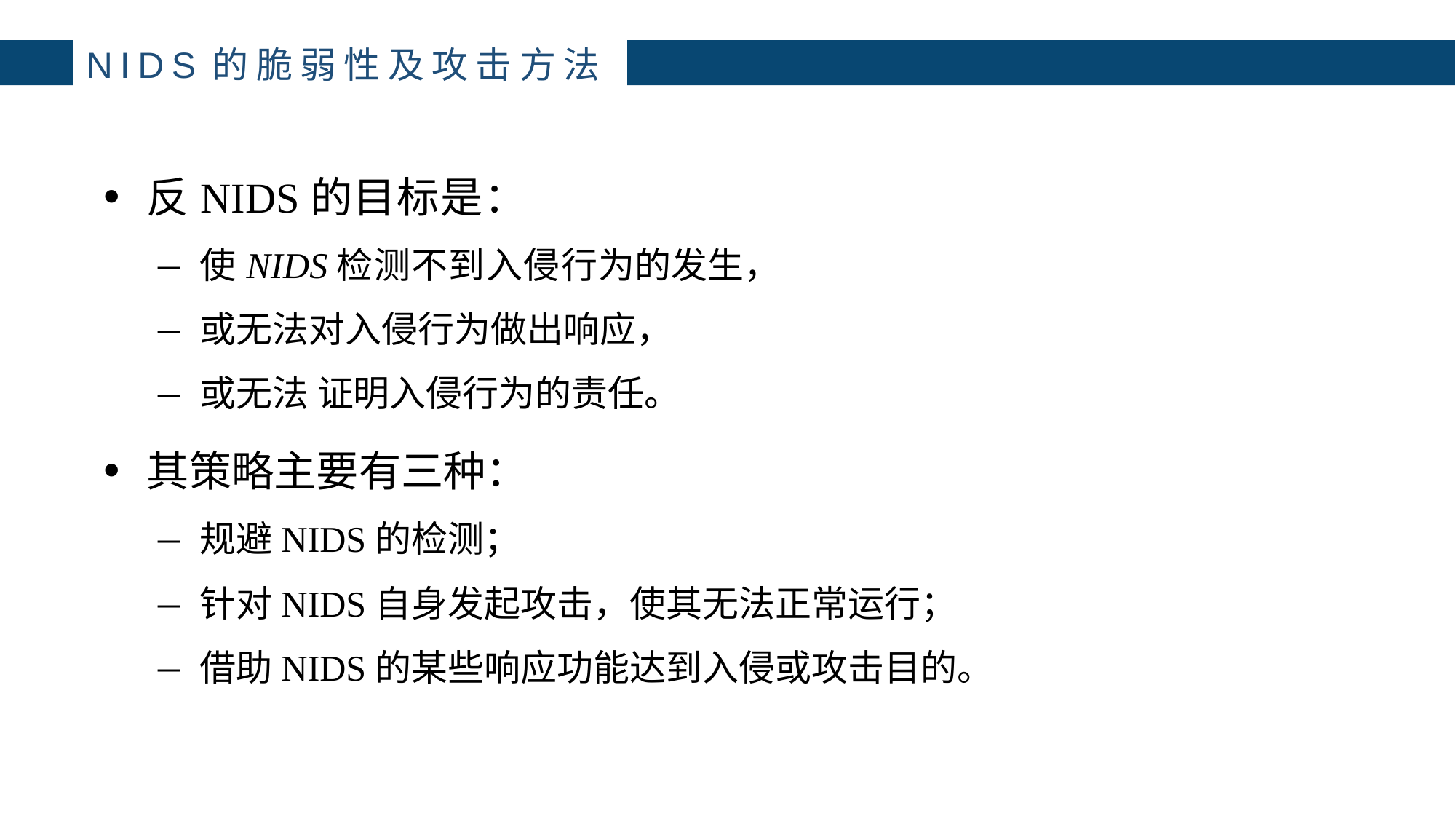

# NIDS的脆弱性及攻击方法
反NIDS的目标是：
使NIDS检测不到入侵行为的发生，
或无法对入侵行为做出响应，
或无法 证明入侵行为的责任。
其策略主要有三种：
规避NIDS的检测；
针对NIDS自身发起攻击，使其无法正常运行；
借助NIDS的某些响应功能达到入侵或攻击目的。